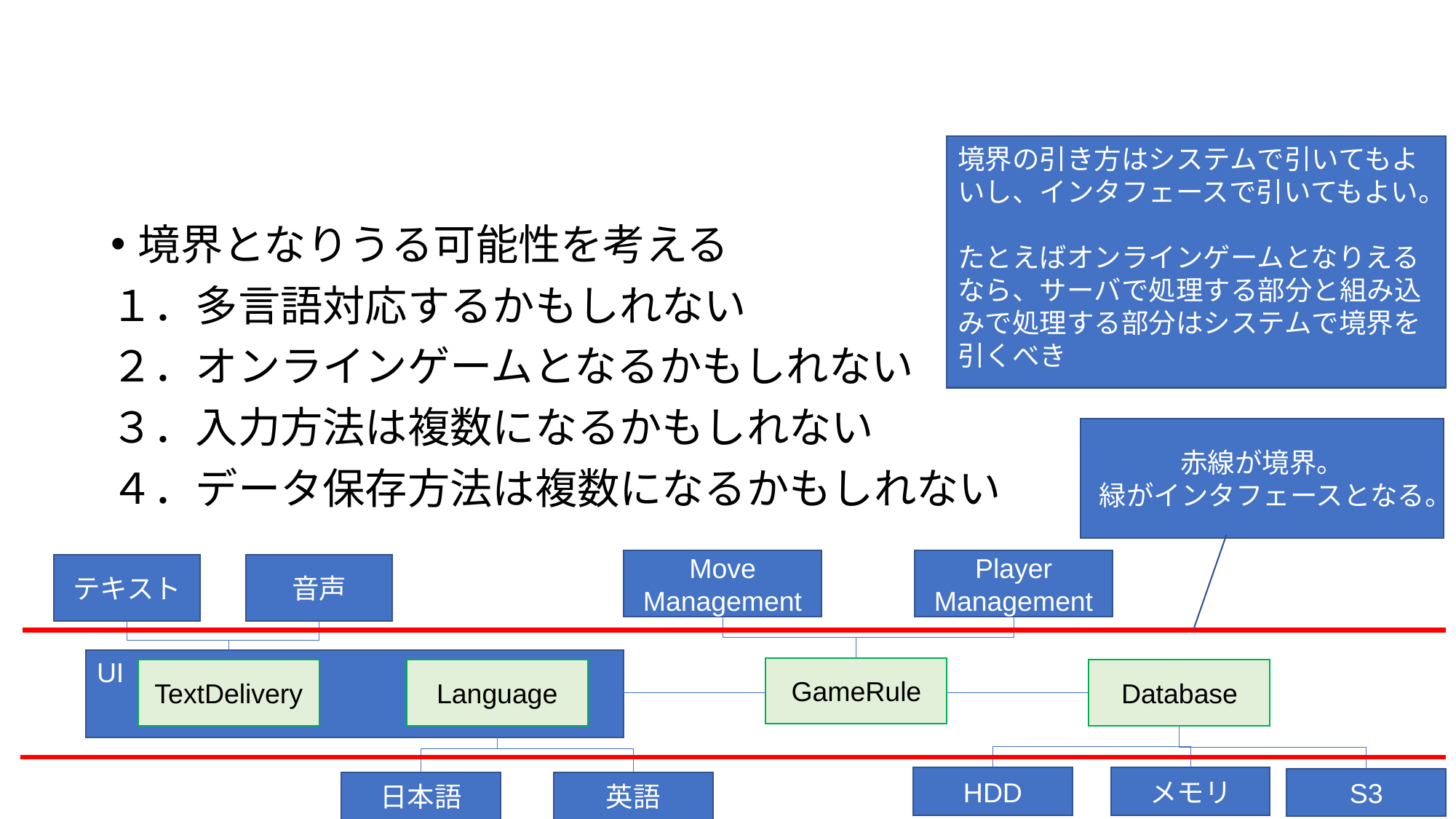

#
境界の引き方はシステムで引いてもよいし、インタフェースで引いてもよい。

たとえばオンラインゲームとなりえるなら、サーバで処理する部分と組み込みで処理する部分はシステムで境界を引くべき
境界となりうる可能性を考える
１．多言語対応するかもしれない
２．オンラインゲームとなるかもしれない
３．入力方法は複数になるかもしれない
４．データ保存方法は複数になるかもしれない
赤線が境界。
緑がインタフェースとなる。
Move
Management
Player
Management
テキスト
音声
UI
GameRule
TextDelivery
Language
Database
HDD
メモリ
S3
日本語
英語